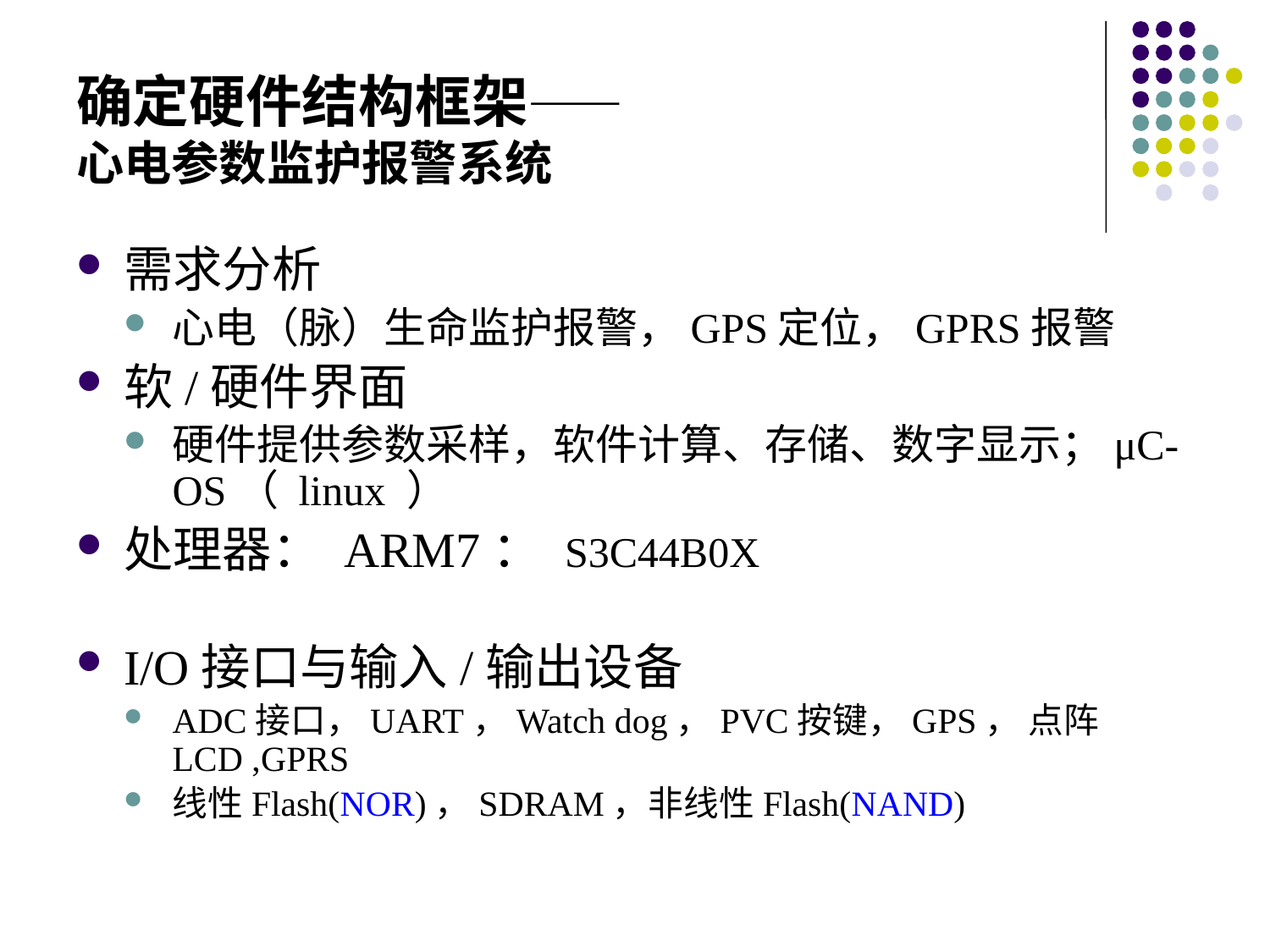

# 确定硬件结构框架—— 心电参数监护报警系统
需求分析
心电（脉）生命监护报警，GPS定位，GPRS报警
软/硬件界面
硬件提供参数采样，软件计算、存储、数字显示；μC-OS（ linux ）
处理器： ARM7： S3C44B0X

I/O接口与输入/输出设备
ADC接口，UART，Watch dog，PVC按键，GPS， 点阵LCD ,GPRS
线性Flash(NOR)，SDRAM，非线性Flash(NAND)